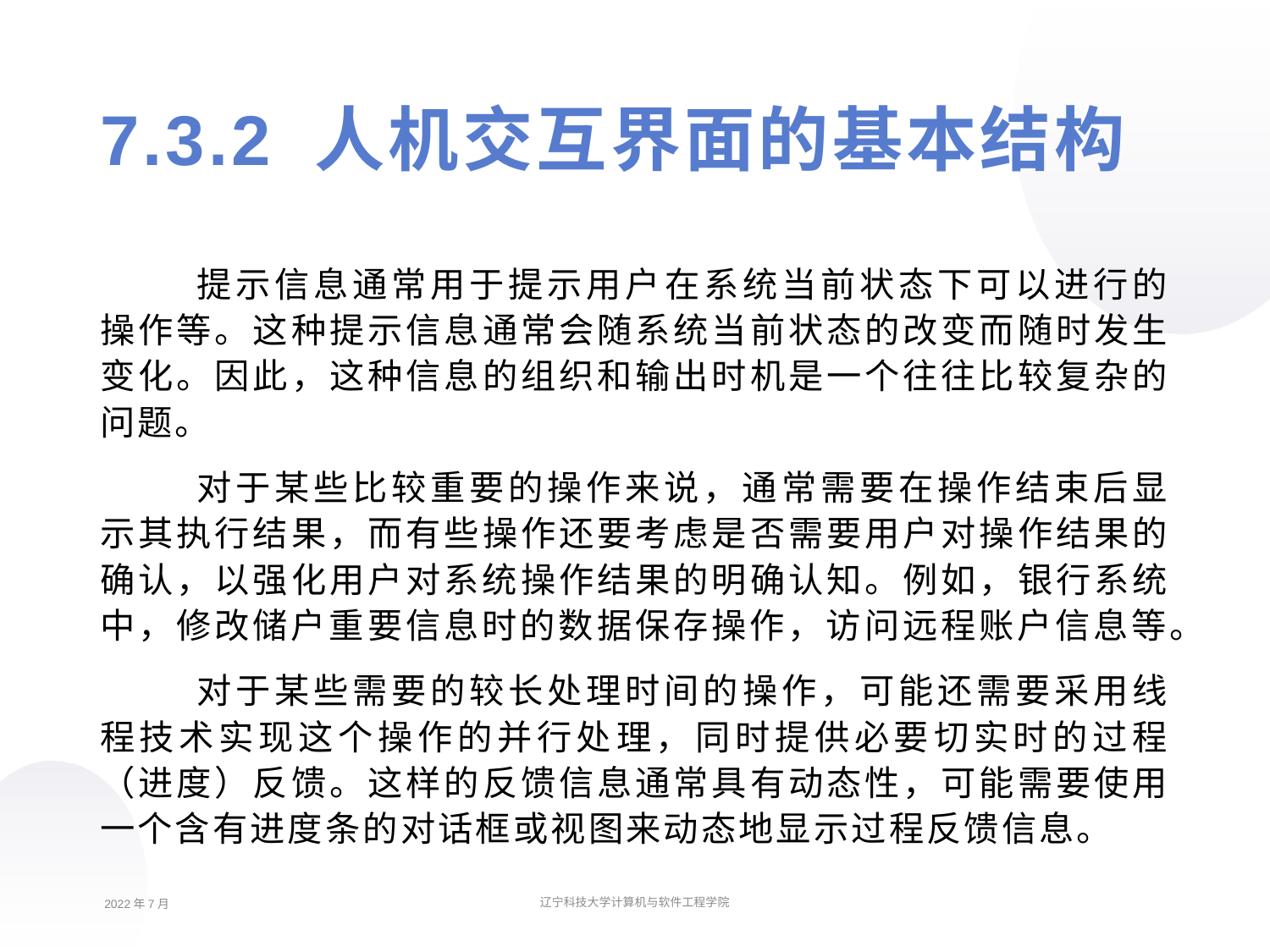

7.3.2 人机交互界面的基本结构
 提示信息通常用于提示用户在系统当前状态下可以进行的操作等。这种提示信息通常会随系统当前状态的改变而随时发生变化。因此，这种信息的组织和输出时机是一个往往比较复杂的问题。
 对于某些比较重要的操作来说，通常需要在操作结束后显示其执行结果，而有些操作还要考虑是否需要用户对操作结果的确认，以强化用户对系统操作结果的明确认知。例如，银行系统中，修改储户重要信息时的数据保存操作，访问远程账户信息等。
 对于某些需要的较长处理时间的操作，可能还需要采用线程技术实现这个操作的并行处理，同时提供必要切实时的过程（进度）反馈。这样的反馈信息通常具有动态性，可能需要使用一个含有进度条的对话框或视图来动态地显示过程反馈信息。

2022年7月
辽宁科技大学计算机与软件工程学院
72